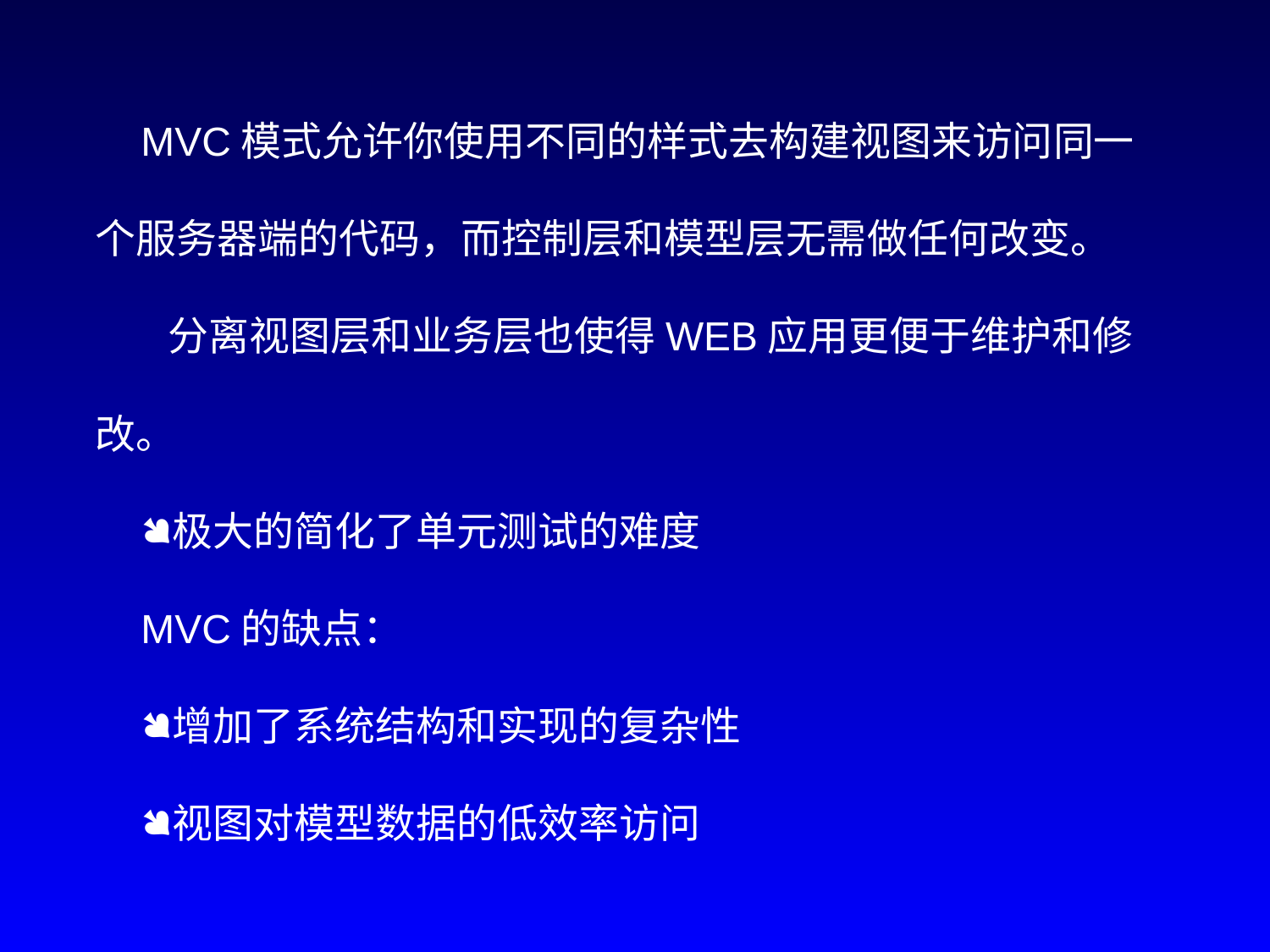

MVC模式允许你使用不同的样式去构建视图来访问同一个服务器端的代码，而控制层和模型层无需做任何改变。
  分离视图层和业务层也使得WEB应用更便于维护和修改。
极大的简化了单元测试的难度
MVC的缺点：
增加了系统结构和实现的复杂性
视图对模型数据的低效率访问